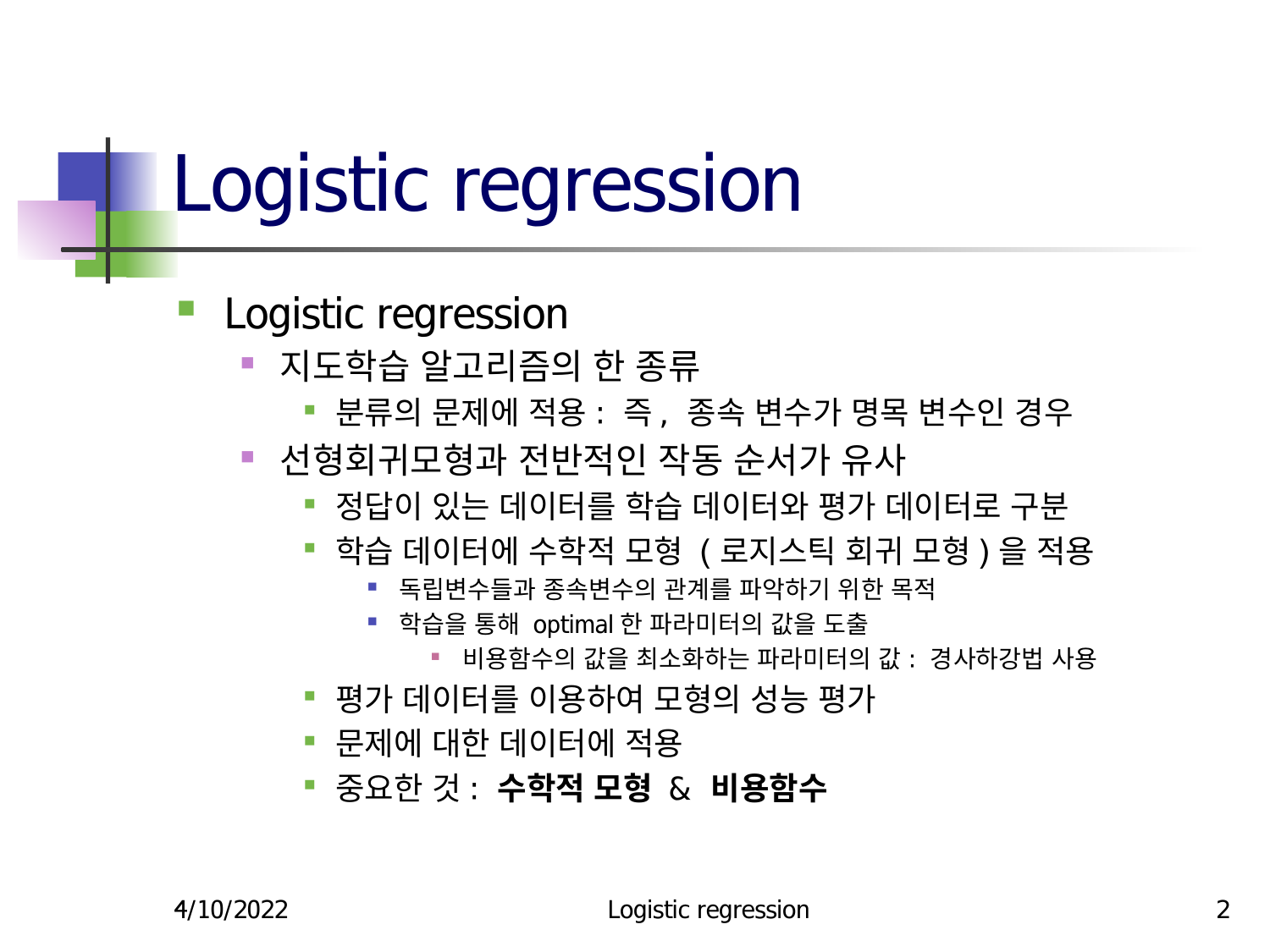

# Logistic regression
Logistic regression
지도학습 알고리즘의 한 종류
분류의 문제에 적용: 즉, 종속 변수가 명목 변수인 경우
선형회귀모형과 전반적인 작동 순서가 유사
정답이 있는 데이터를 학습 데이터와 평가 데이터로 구분
학습 데이터에 수학적 모형 (로지스틱 회귀 모형)을 적용
독립변수들과 종속변수의 관계를 파악하기 위한 목적
학습을 통해 optimal한 파라미터의 값을 도출
비용함수의 값을 최소화하는 파라미터의 값: 경사하강법 사용
평가 데이터를 이용하여 모형의 성능 평가
문제에 대한 데이터에 적용
중요한 것: 수학적 모형 & 비용함수
4/10/2022
Logistic regression
2